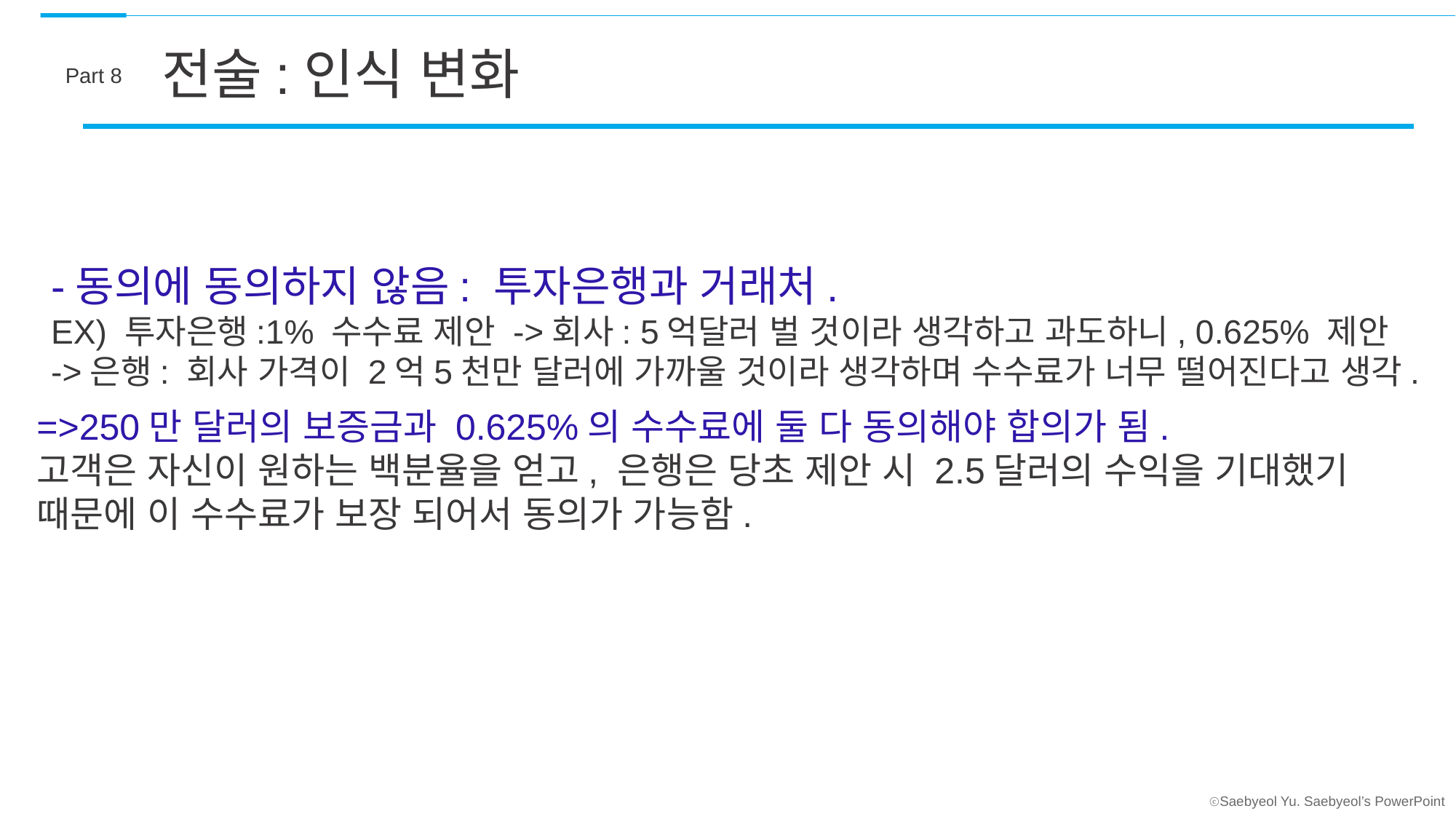

전술:인식 변화
Part 8
-동의에 동의하지 않음: 투자은행과 거래처.
EX) 투자은행:1% 수수료 제안 ->회사: 5억달러 벌 것이라 생각하고 과도하니, 0.625% 제안
->은행: 회사 가격이 2억5천만 달러에 가까울 것이라 생각하며 수수료가 너무 떨어진다고 생각.
=>250만 달러의 보증금과 0.625%의 수수료에 둘 다 동의해야 합의가 됨.
고객은 자신이 원하는 백분율을 얻고, 은행은 당초 제안 시 2.5달러의 수익을 기대했기 때문에 이 수수료가 보장 되어서 동의가 가능함.